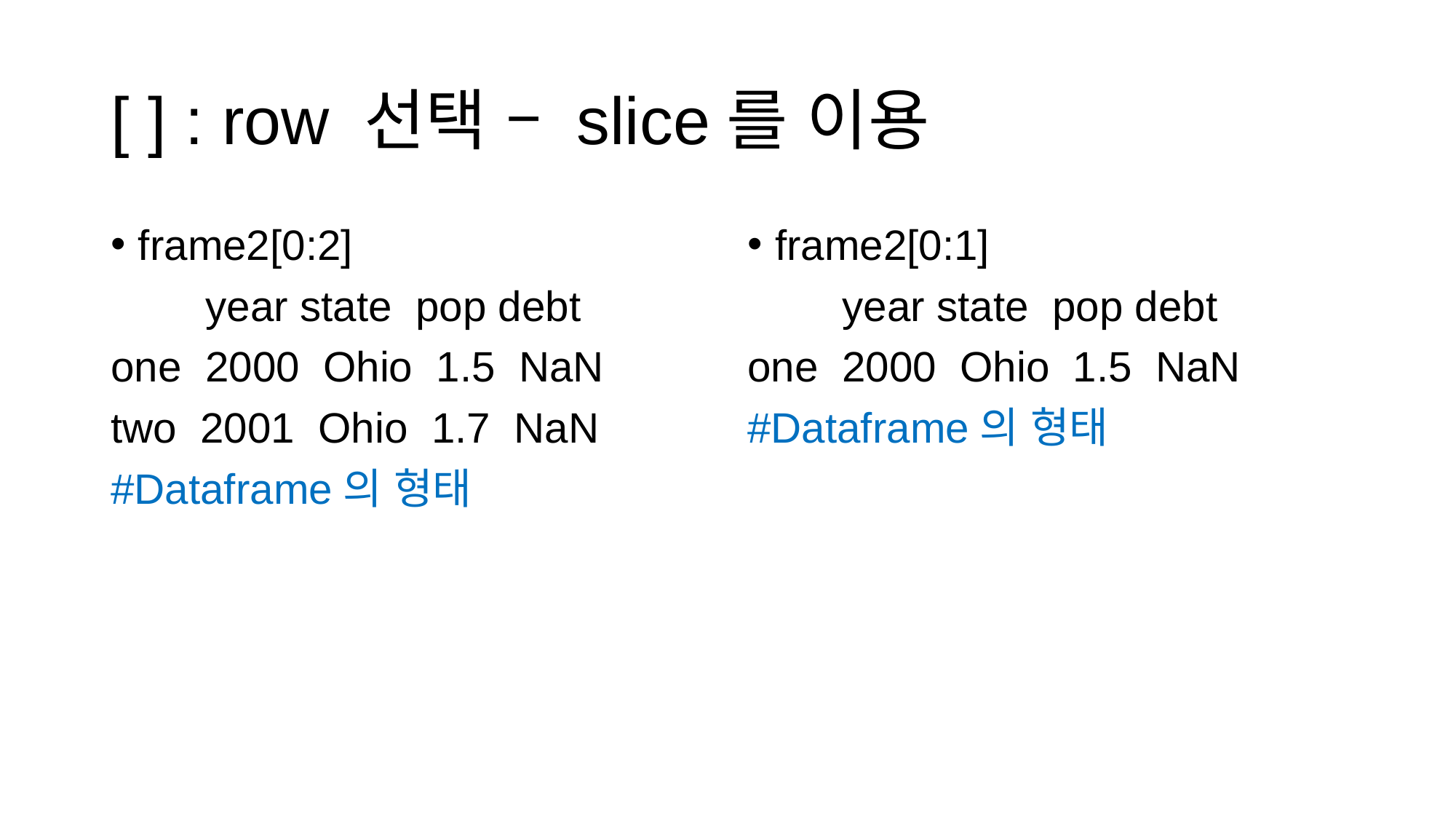

# [ ] : row 선택 – slice를 이용
frame2[0:2]
        year state  pop debt
one  2000  Ohio  1.5  NaN
two  2001  Ohio  1.7  NaN
#Dataframe의 형태
frame2[0:1]
        year state  pop debt
one  2000  Ohio  1.5  NaN
#Dataframe의 형태